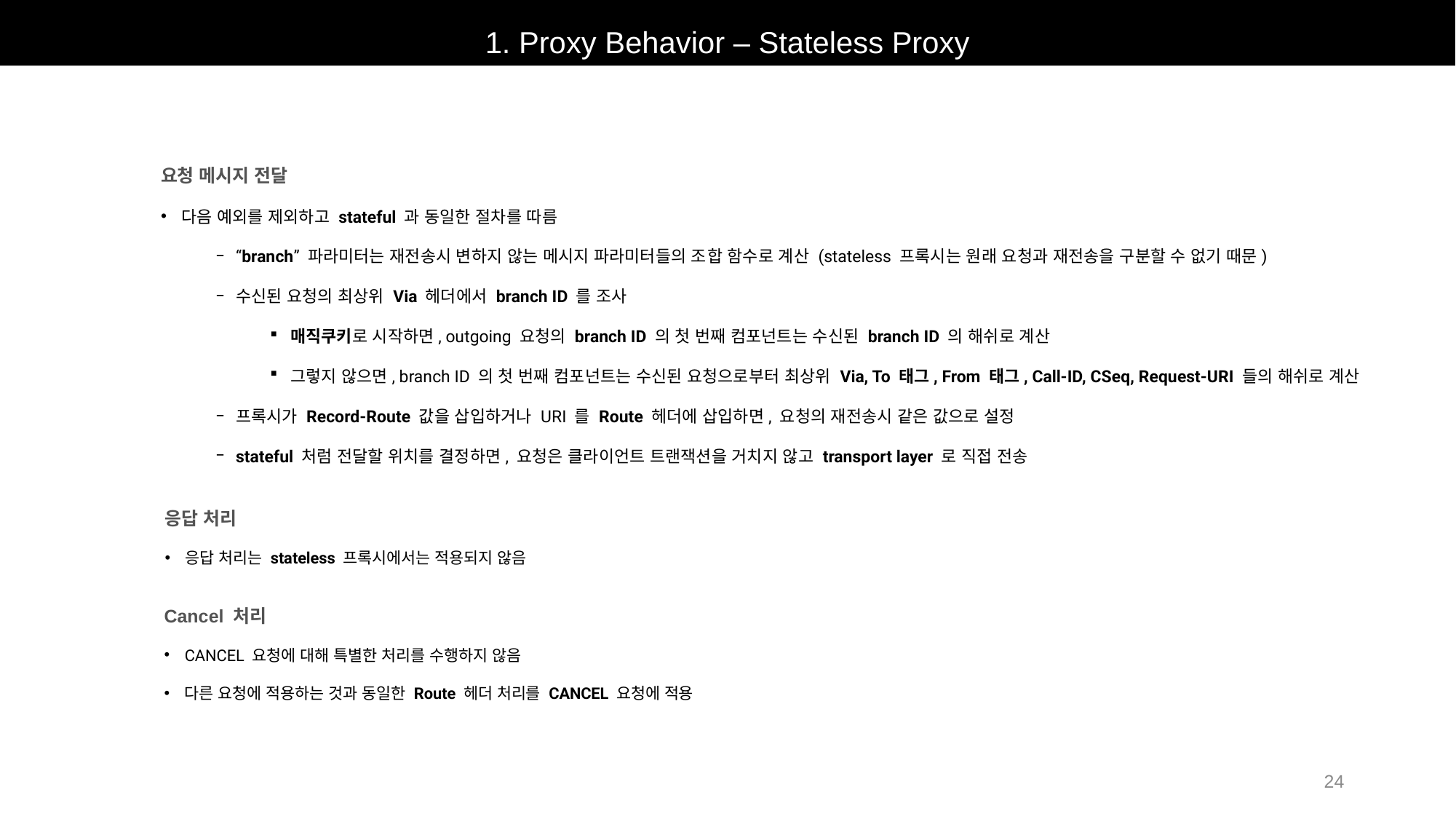

# 1. Proxy Behavior – Stateless Proxy
요청 메시지 전달
다음 예외를 제외하고 stateful 과 동일한 절차를 따름
“branch” 파라미터는 재전송시 변하지 않는 메시지 파라미터들의 조합 함수로 계산 (stateless 프록시는 원래 요청과 재전송을 구분할 수 없기 때문)
수신된 요청의 최상위 Via 헤더에서 branch ID 를 조사
매직쿠키로 시작하면, outgoing 요청의 branch ID 의 첫 번째 컴포넌트는 수신된 branch ID 의 해쉬로 계산
그렇지 않으면, branch ID 의 첫 번째 컴포넌트는 수신된 요청으로부터 최상위 Via, To 태그, From 태그, Call-ID, CSeq, Request-URI 들의 해쉬로 계산
프록시가 Record-Route 값을 삽입하거나 URI 를 Route 헤더에 삽입하면, 요청의 재전송시 같은 값으로 설정
stateful 처럼 전달할 위치를 결정하면, 요청은 클라이언트 트랜잭션을 거치지 않고 transport layer 로 직접 전송
응답 처리
응답 처리는 stateless 프록시에서는 적용되지 않음
Cancel 처리
CANCEL 요청에 대해 특별한 처리를 수행하지 않음
다른 요청에 적용하는 것과 동일한 Route 헤더 처리를 CANCEL 요청에 적용
24